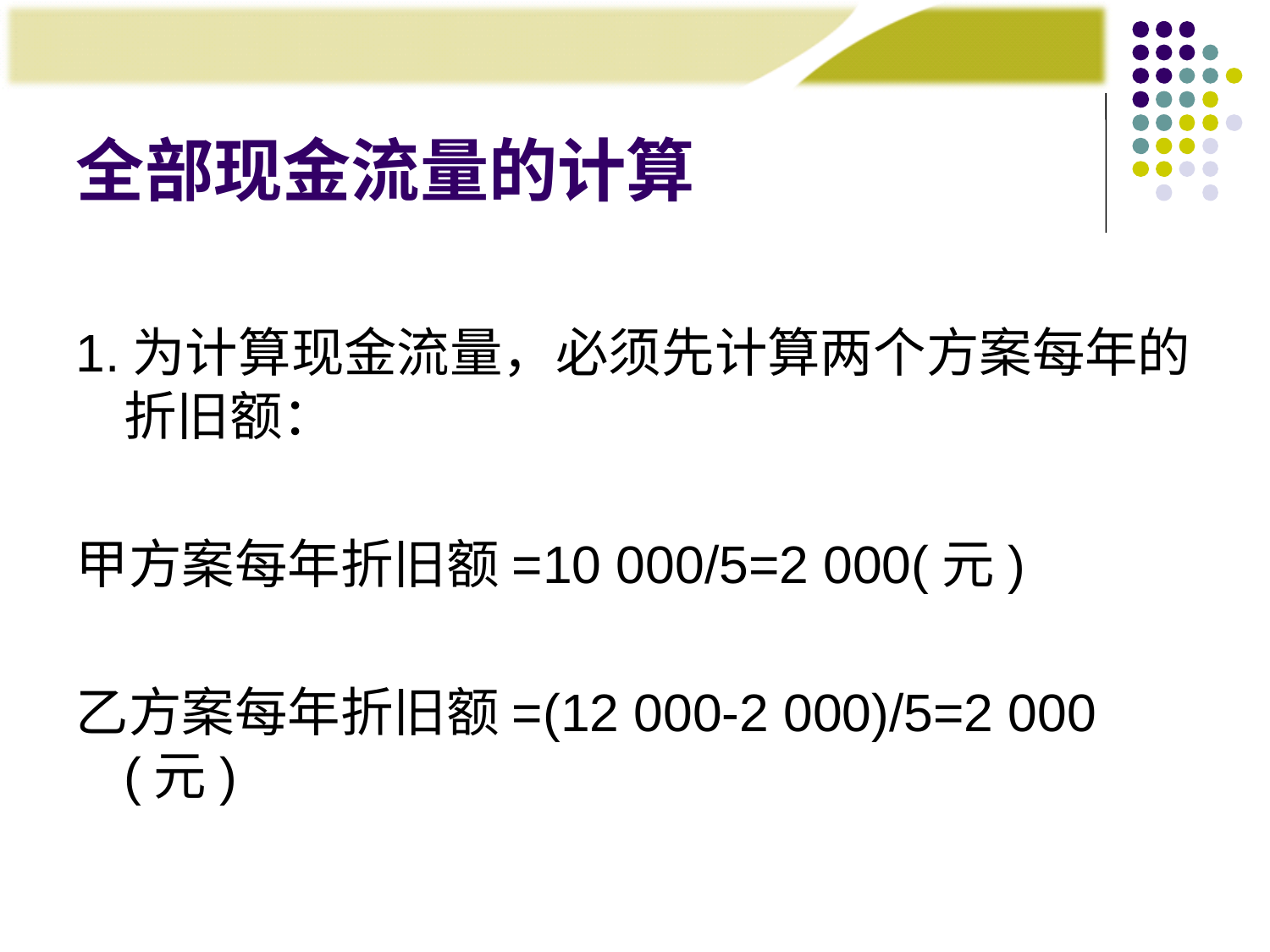

全部现金流量的计算

1.为计算现金流量，必须先计算两个方案每年的折旧额：

甲方案每年折旧额=10 000/5=2 000(元)

乙方案每年折旧额=(12 000-2 000)/5=2 000(元)